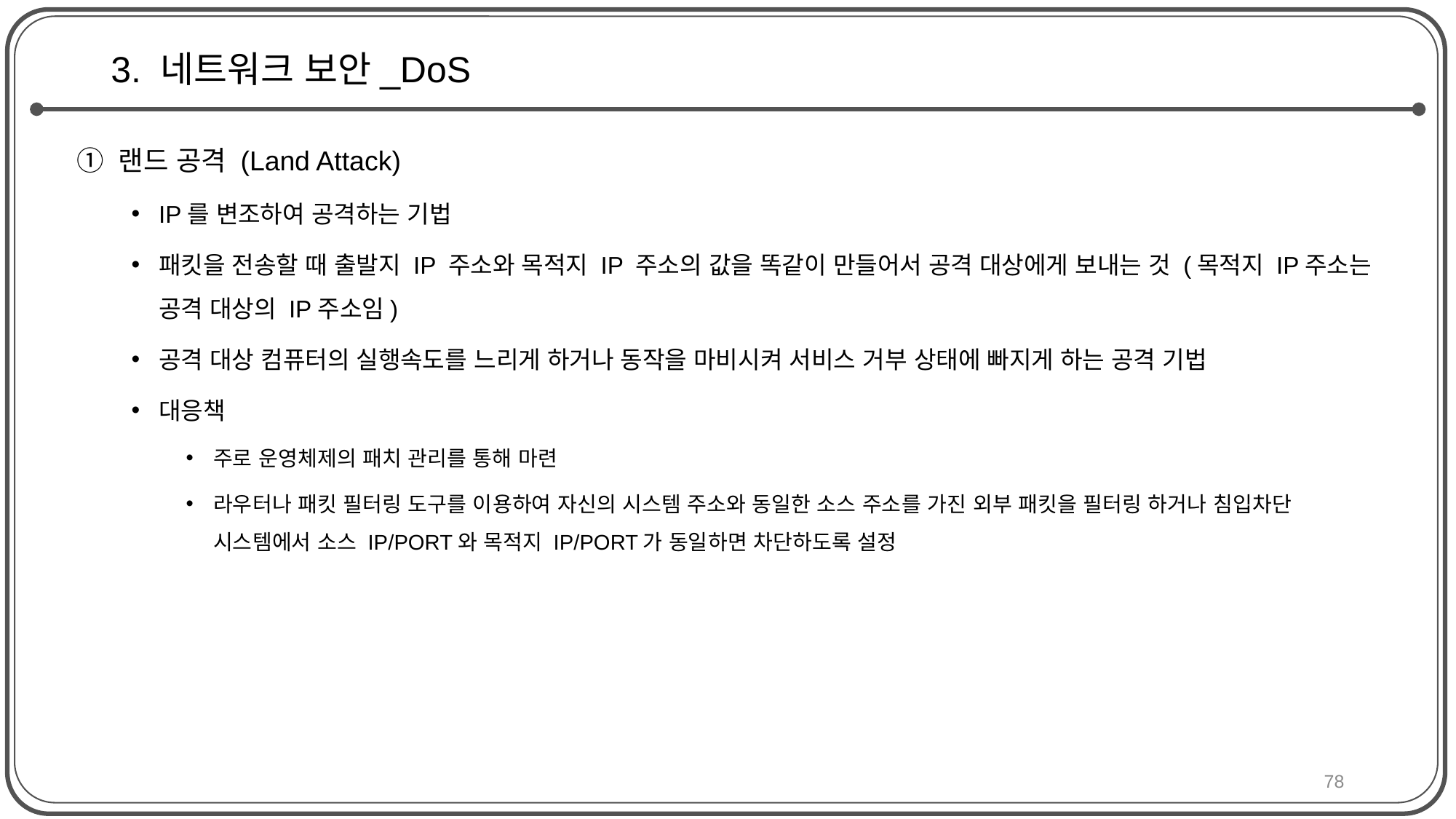

# 3. 네트워크 보안_DoS
① 랜드 공격 (Land Attack)
IP를 변조하여 공격하는 기법
패킷을 전송할 때 출발지 IP 주소와 목적지 IP 주소의 값을 똑같이 만들어서 공격 대상에게 보내는 것 (목적지 IP주소는 공격 대상의 IP주소임)
공격 대상 컴퓨터의 실행속도를 느리게 하거나 동작을 마비시켜 서비스 거부 상태에 빠지게 하는 공격 기법
대응책
주로 운영체제의 패치 관리를 통해 마련
라우터나 패킷 필터링 도구를 이용하여 자신의 시스템 주소와 동일한 소스 주소를 가진 외부 패킷을 필터링 하거나 침입차단 시스템에서 소스 IP/PORT와 목적지 IP/PORT가 동일하면 차단하도록 설정

78